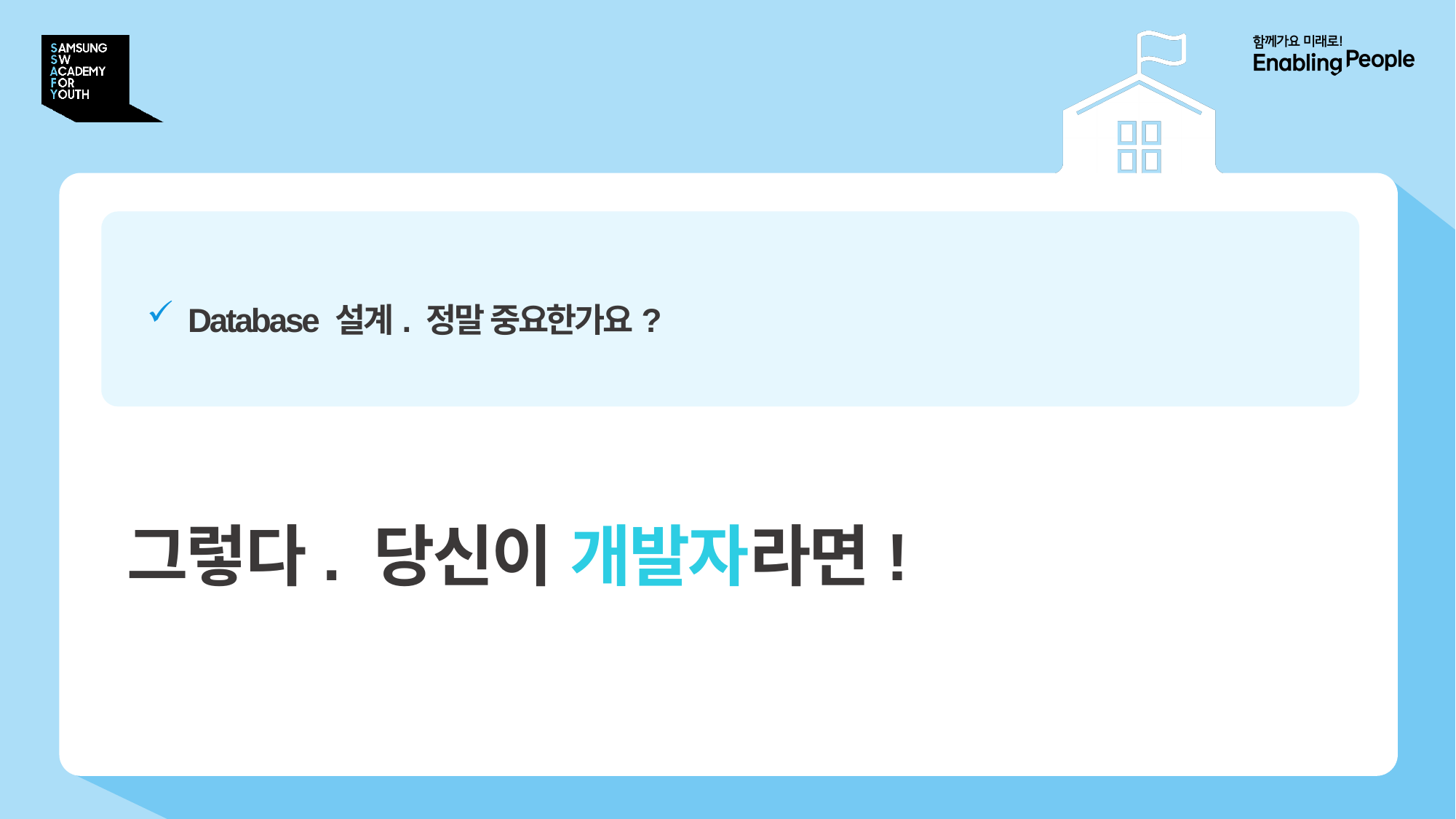

# 시작하며

Database 설계. 정말 중요한가요?
그렇다. 당신이 개발자라면!